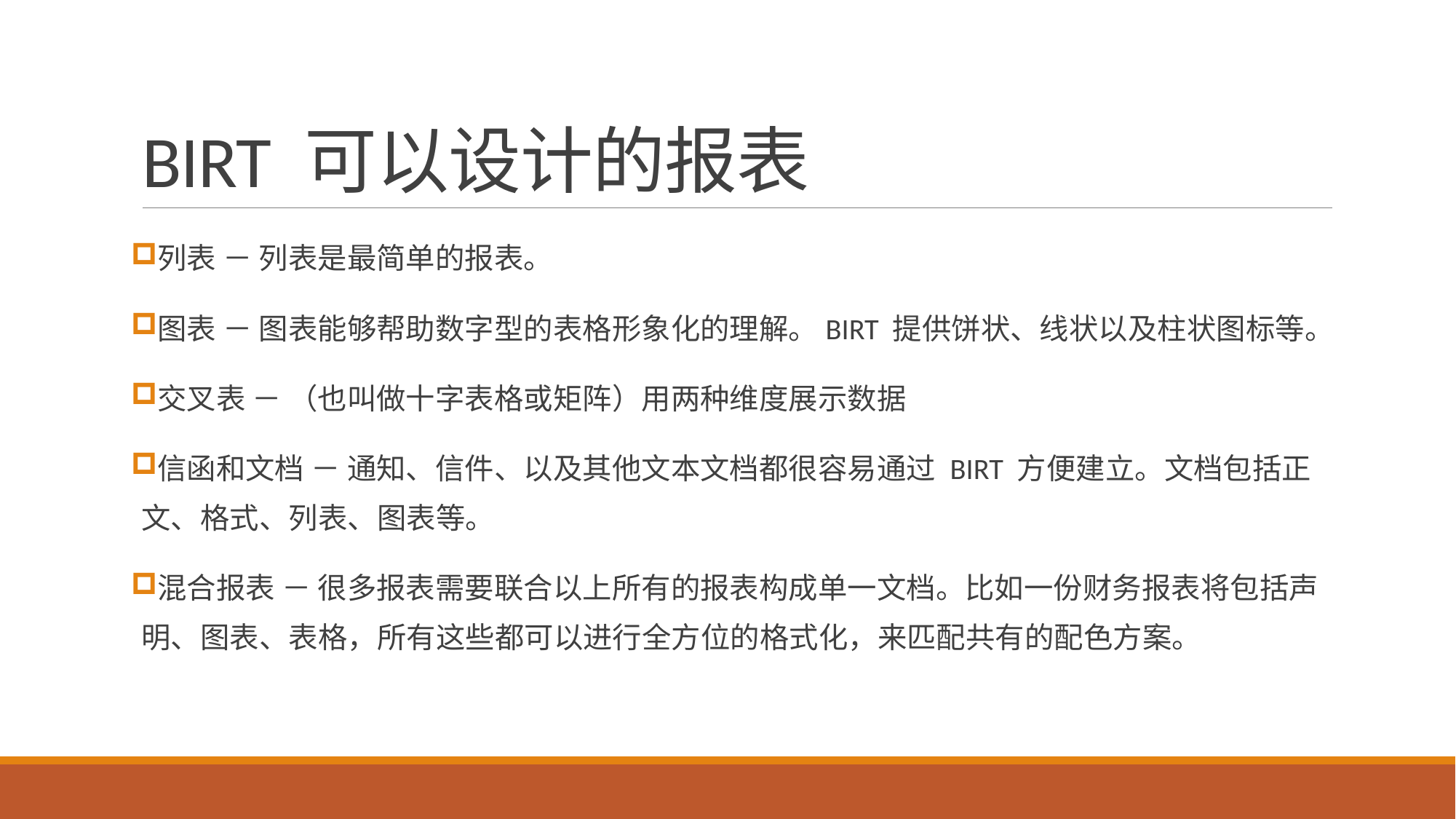

# BIRT 可以设计的报表
列表 － 列表是最简单的报表。
图表 － 图表能够帮助数字型的表格形象化的理解。BIRT 提供饼状、线状以及柱状图标等。
交叉表 － （也叫做十字表格或矩阵）用两种维度展示数据
信函和文档 － 通知、信件、以及其他文本文档都很容易通过 BIRT 方便建立。文档包括正文、格式、列表、图表等。
混合报表 － 很多报表需要联合以上所有的报表构成单一文档。比如一份财务报表将包括声明、图表、表格，所有这些都可以进行全方位的格式化，来匹配共有的配色方案。